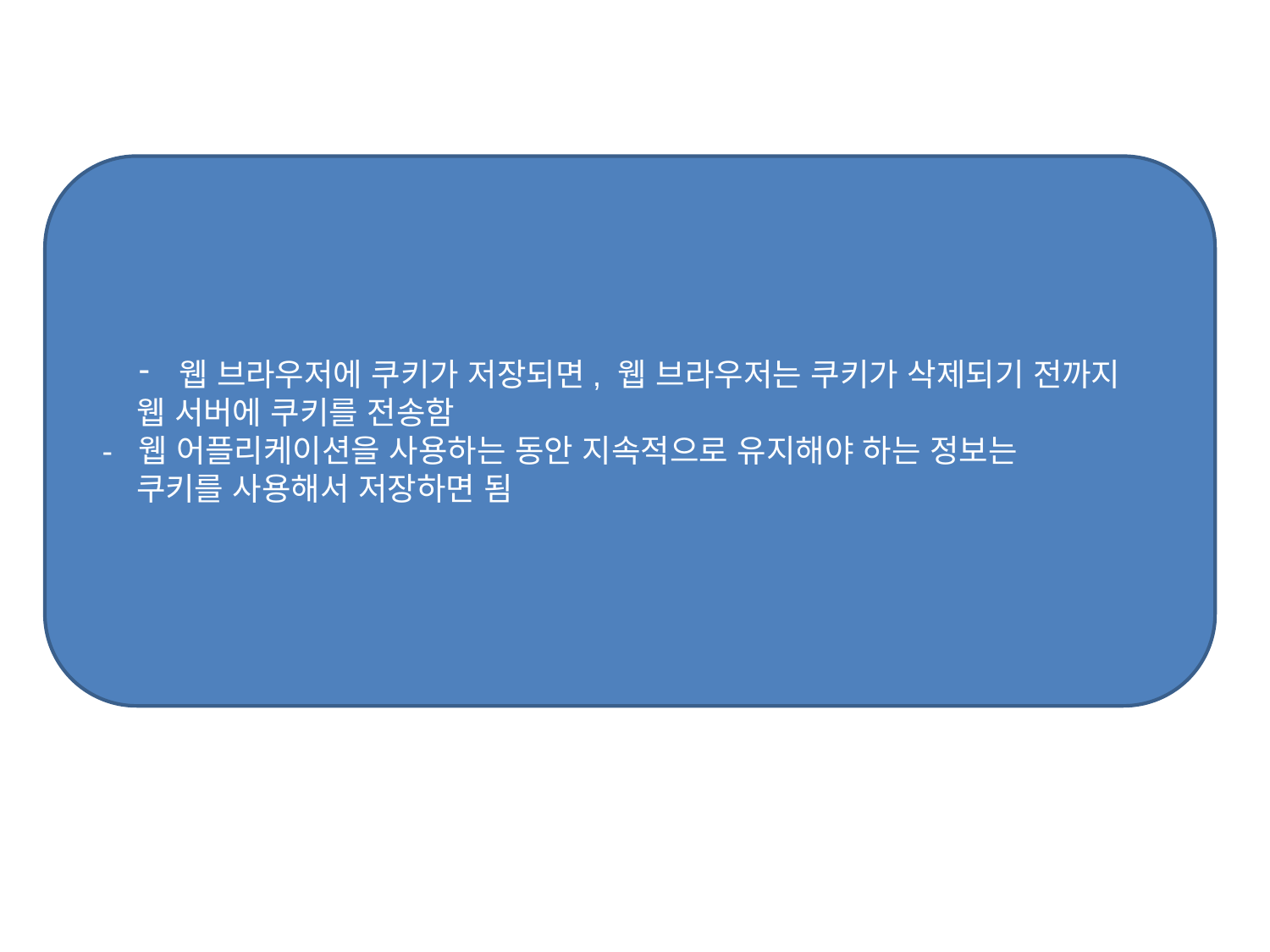

#
웹 브라우저에 쿠키가 저장되면, 웹 브라우저는 쿠키가 삭제되기 전까지
     웹 서버에 쿠키를 전송함
  -  웹 어플리케이션을 사용하는 동안 지속적으로 유지해야 하는 정보는
     쿠키를 사용해서 저장하면 됨